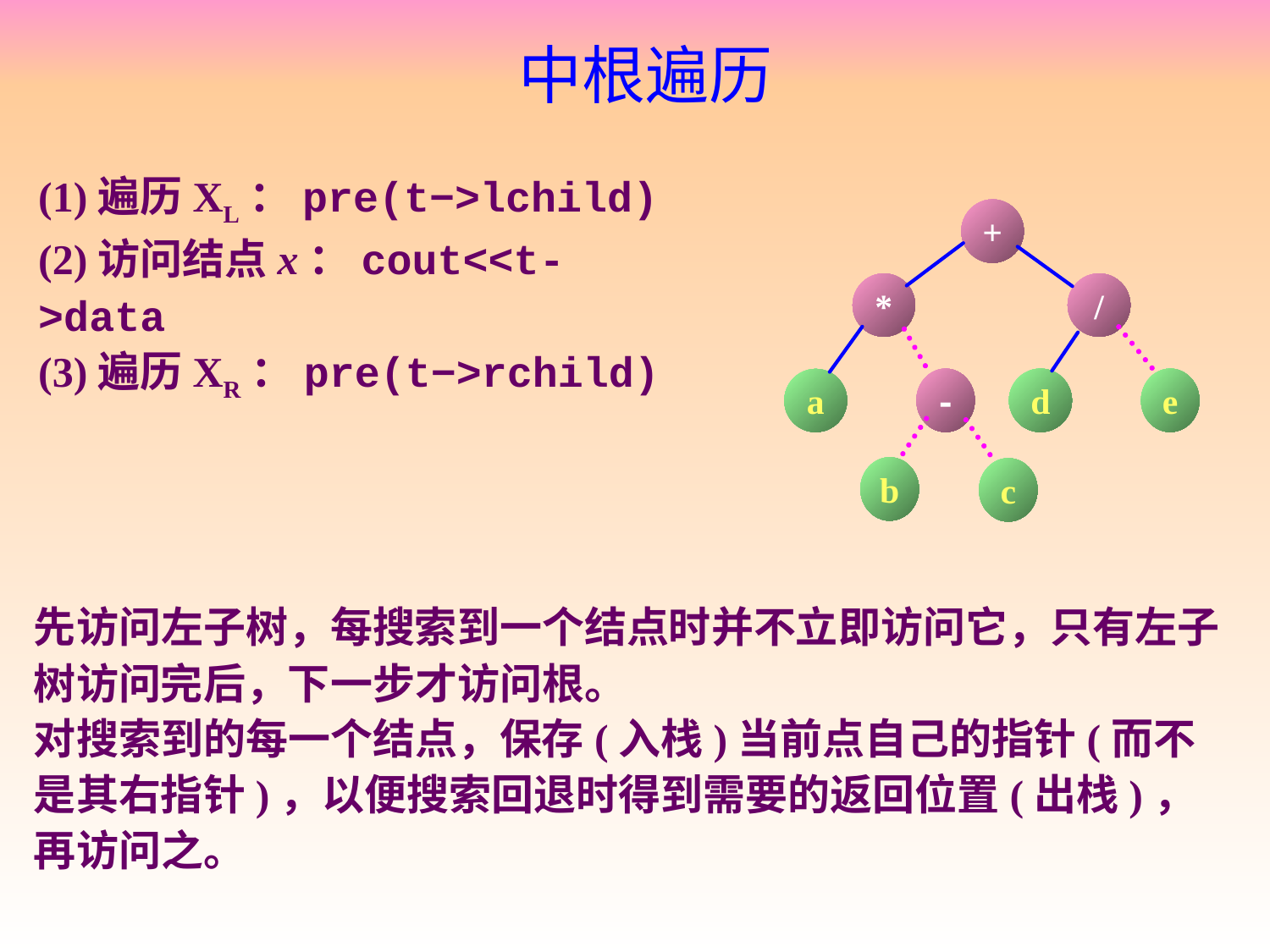

# 中根遍历
(1)遍历XL：pre(t−>lchild)
(2)访问结点x：cout<<t->data
(3)遍历XR：pre(t−>rchild)
+

*
/

-
d
e
a

b
c
先访问左子树，每搜索到一个结点时并不立即访问它，只有左子树访问完后，下一步才访问根。
对搜索到的每一个结点，保存(入栈)当前点自己的指针(而不是其右指针)，以便搜索回退时得到需要的返回位置(出栈)，再访问之。